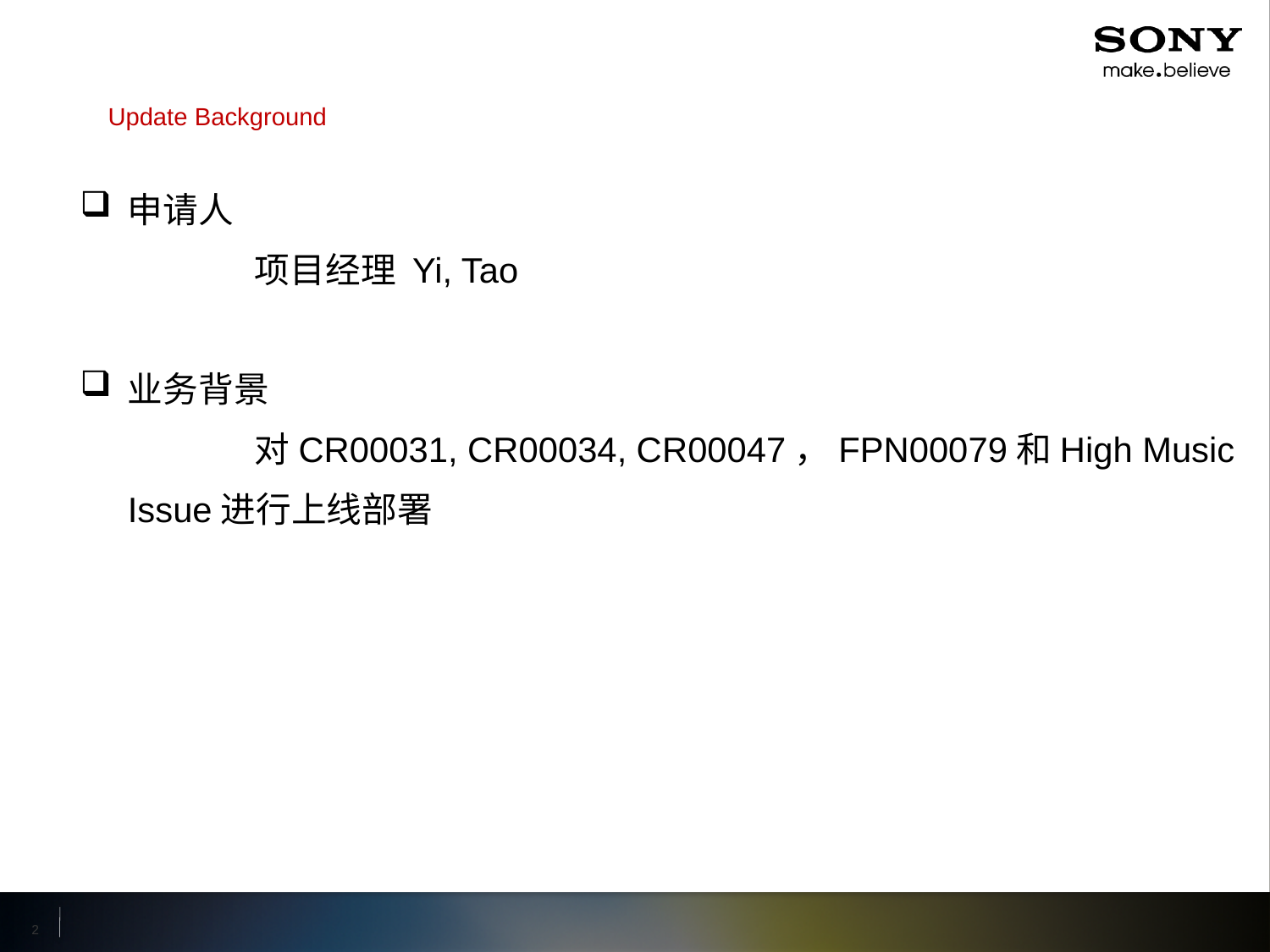

Update Background

申请人
		项目经理 Yi, Tao

业务背景
		对CR00031, CR00034, CR00047，FPN00079和High Music Issue进行上线部署